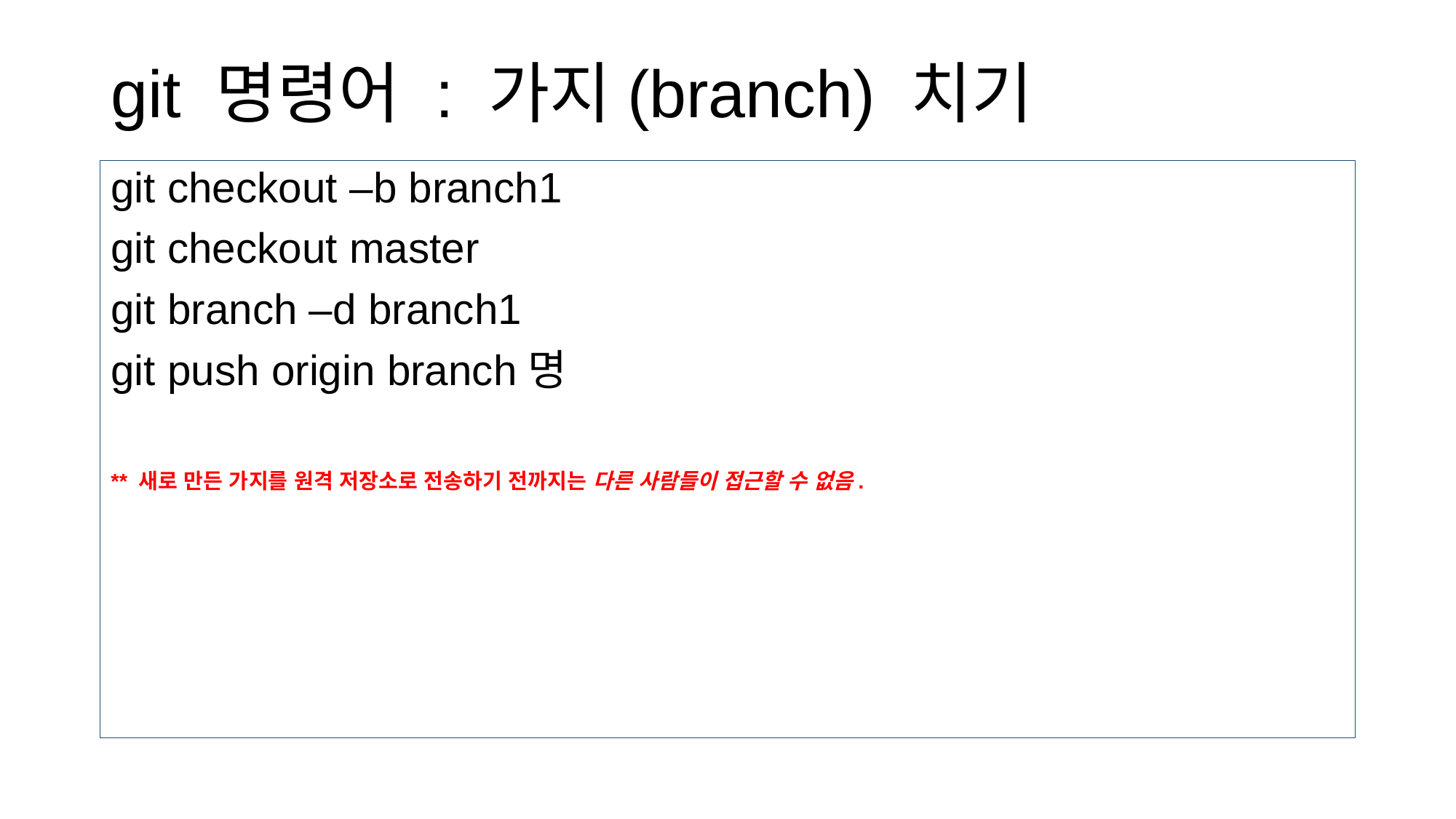

# git 명령어 : 가지(branch) 치기
git checkout –b branch1
git checkout master
git branch –d branch1
git push origin branch명

** 새로 만든 가지를 원격 저장소로 전송하기 전까지는 다른 사람들이 접근할 수 없음.